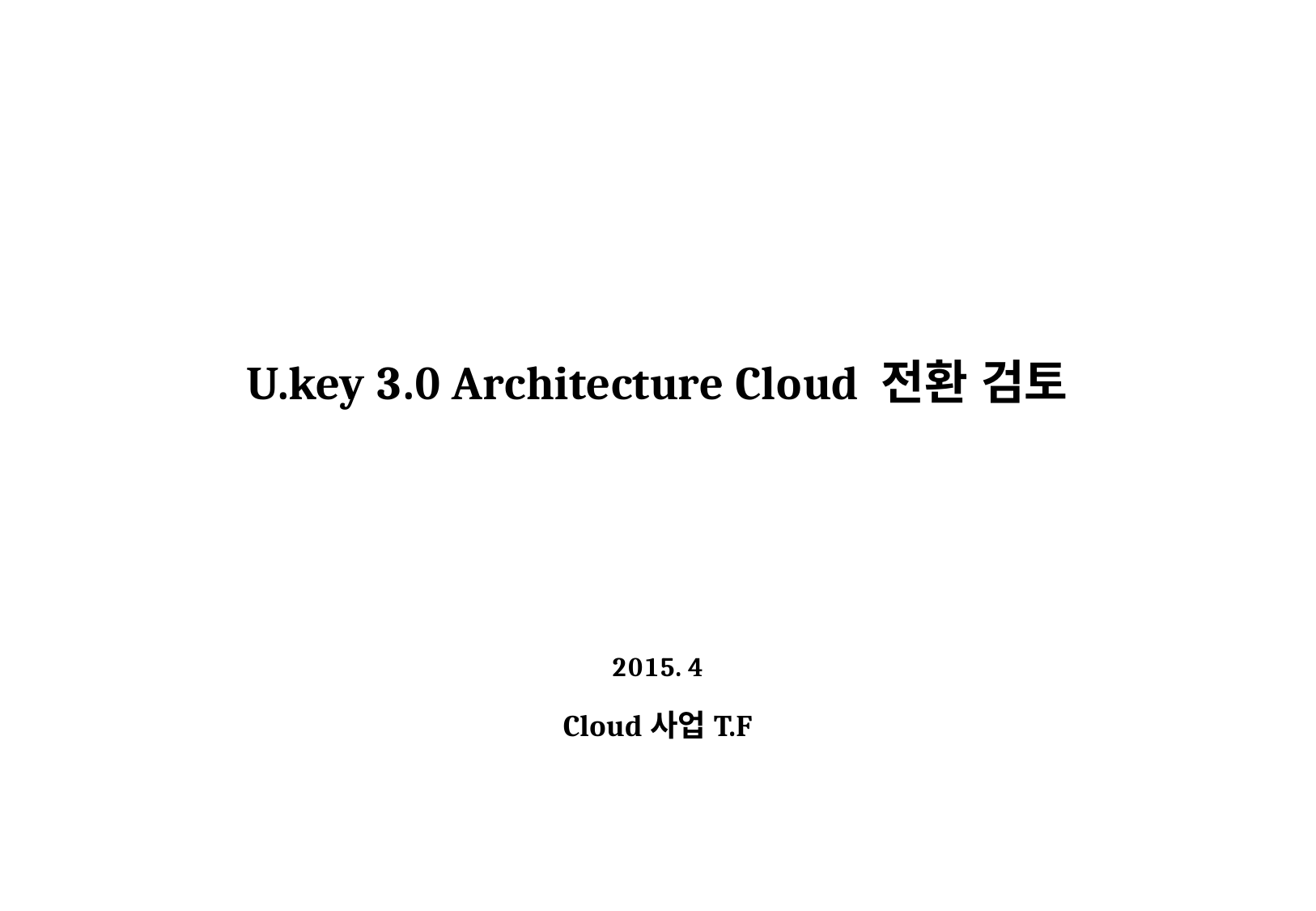

# U.key 3.0 Architecture Cloud 전환 검토
2015. 4
Cloud사업T.F